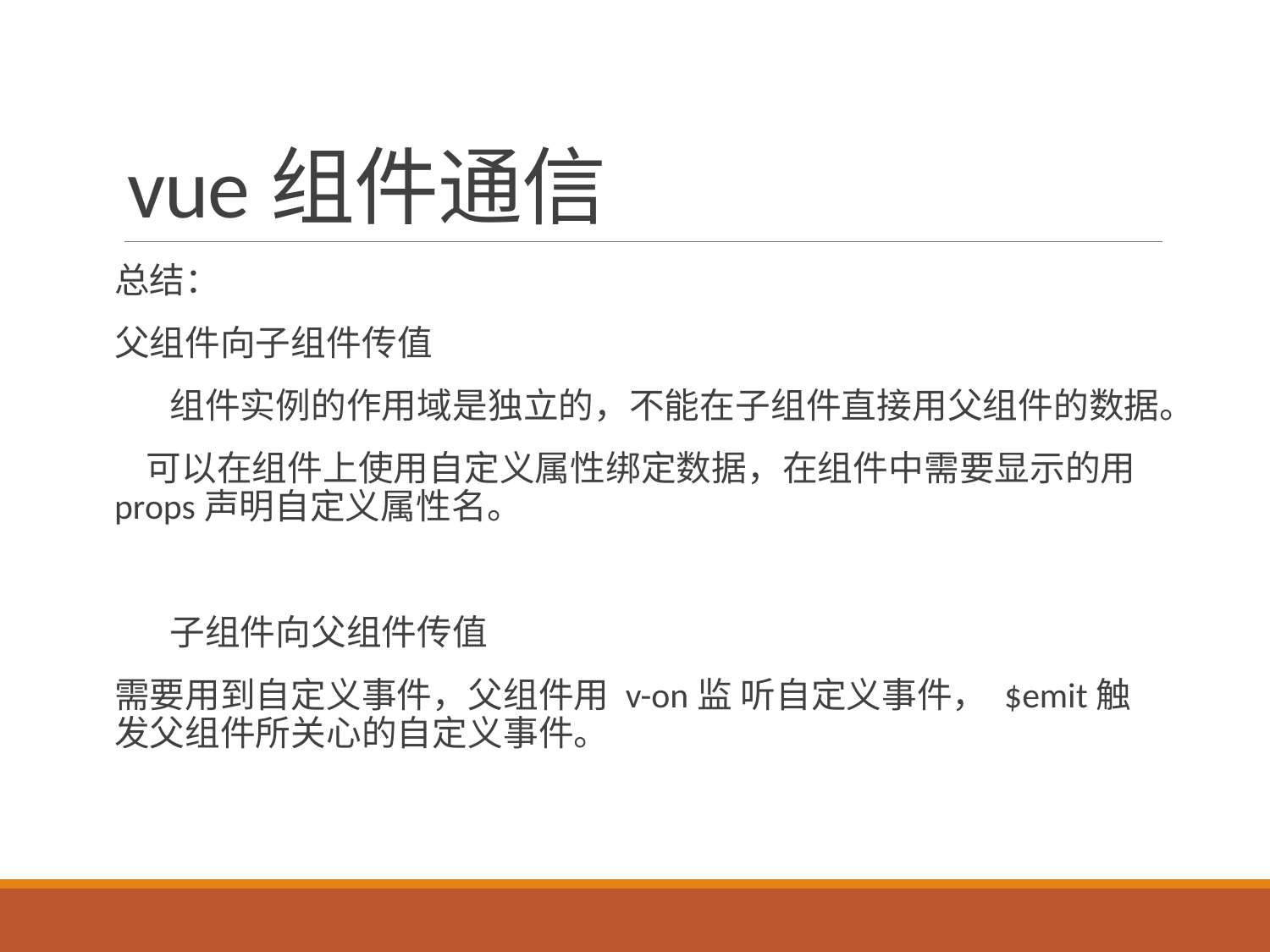

# vue组件通信
总结：
父组件向子组件传值
      组件实例的作用域是独立的，不能在子组件直接用父组件的数据。
   可以在组件上使用自定义属性绑定数据，在组件中需要显示的用 props声明自定义属性名。

      子组件向父组件传值
需要用到自定义事件，父组件用 v-on监 听自定义事件， $emit触发父组件所关心的自定义事件。